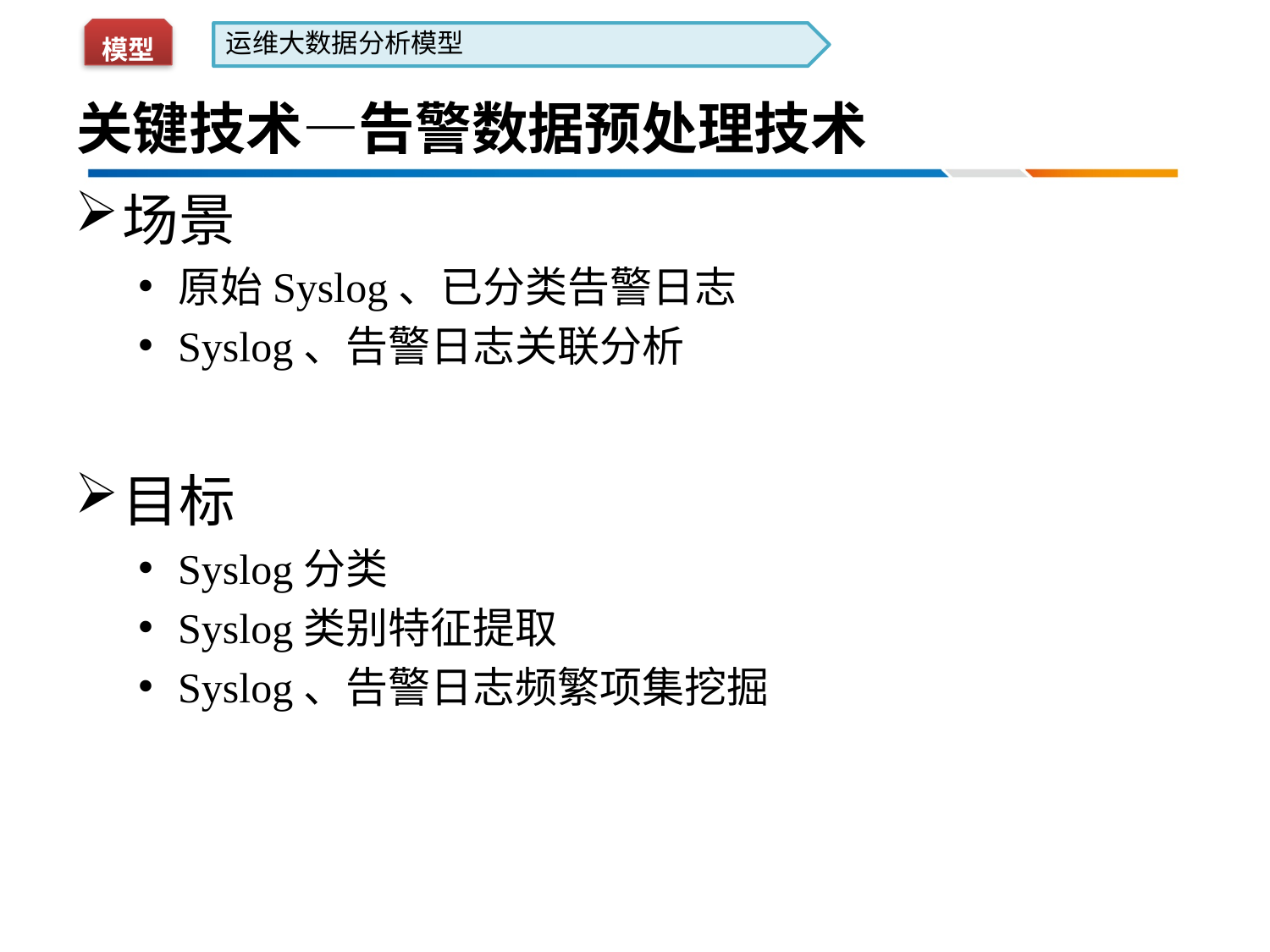

模型
运维大数据分析模型

# 关键技术—告警数据预处理技术
场景
原始Syslog、已分类告警日志
Syslog、告警日志关联分析

目标
Syslog分类
Syslog类别特征提取
Syslog、告警日志频繁项集挖掘